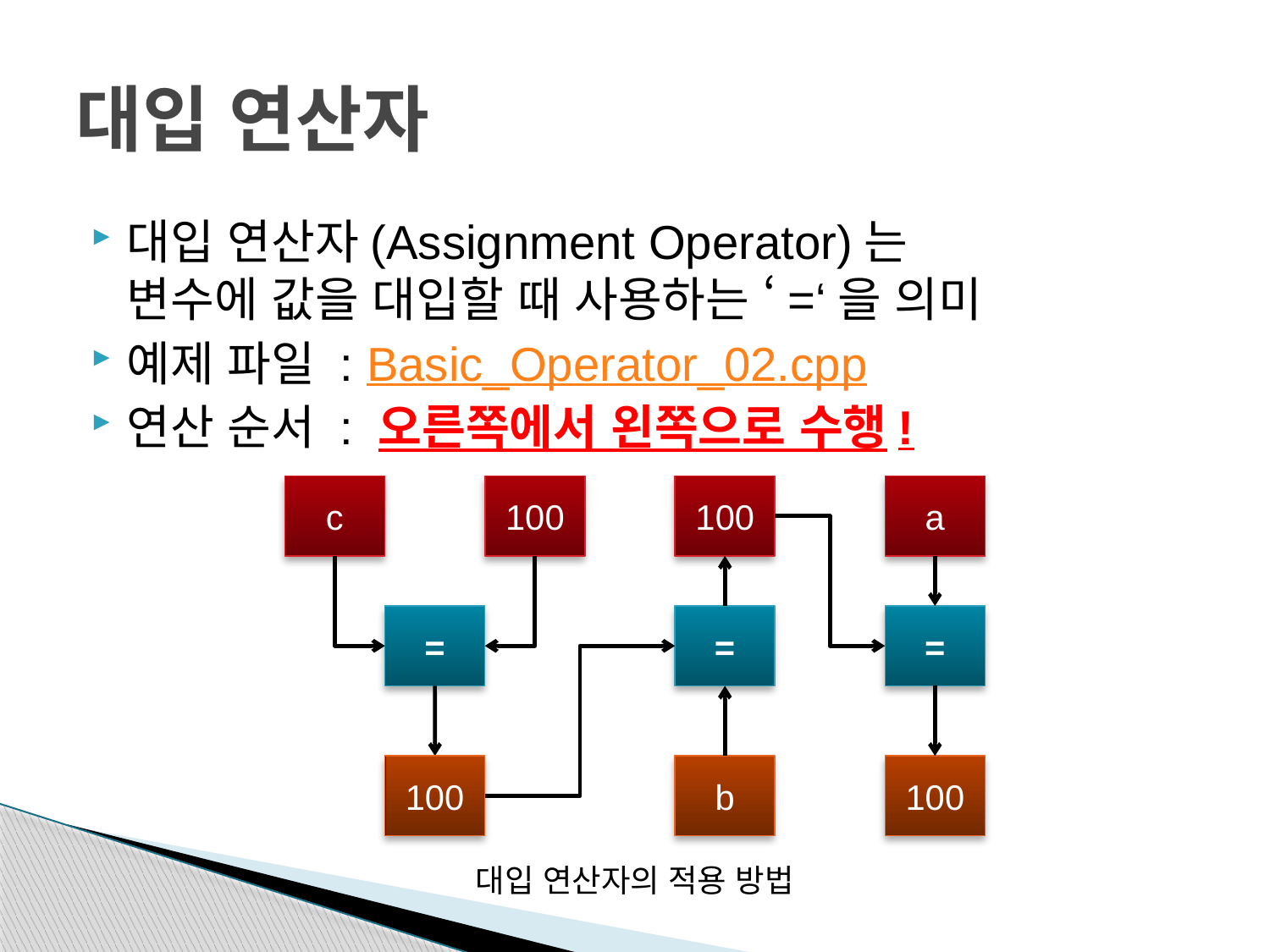

# 대입 연산자
대입 연산자(Assignment Operator)는
변수에 값을 대입할 때 사용하는 ‘=‘을 의미
예제 파일 : Basic_Operator_02.cpp
연산 순서 : 오른쪽에서 왼쪽으로 수행!
c
100
100
a
=
=
=
100
b
100
대입 연산자의 적용 방법